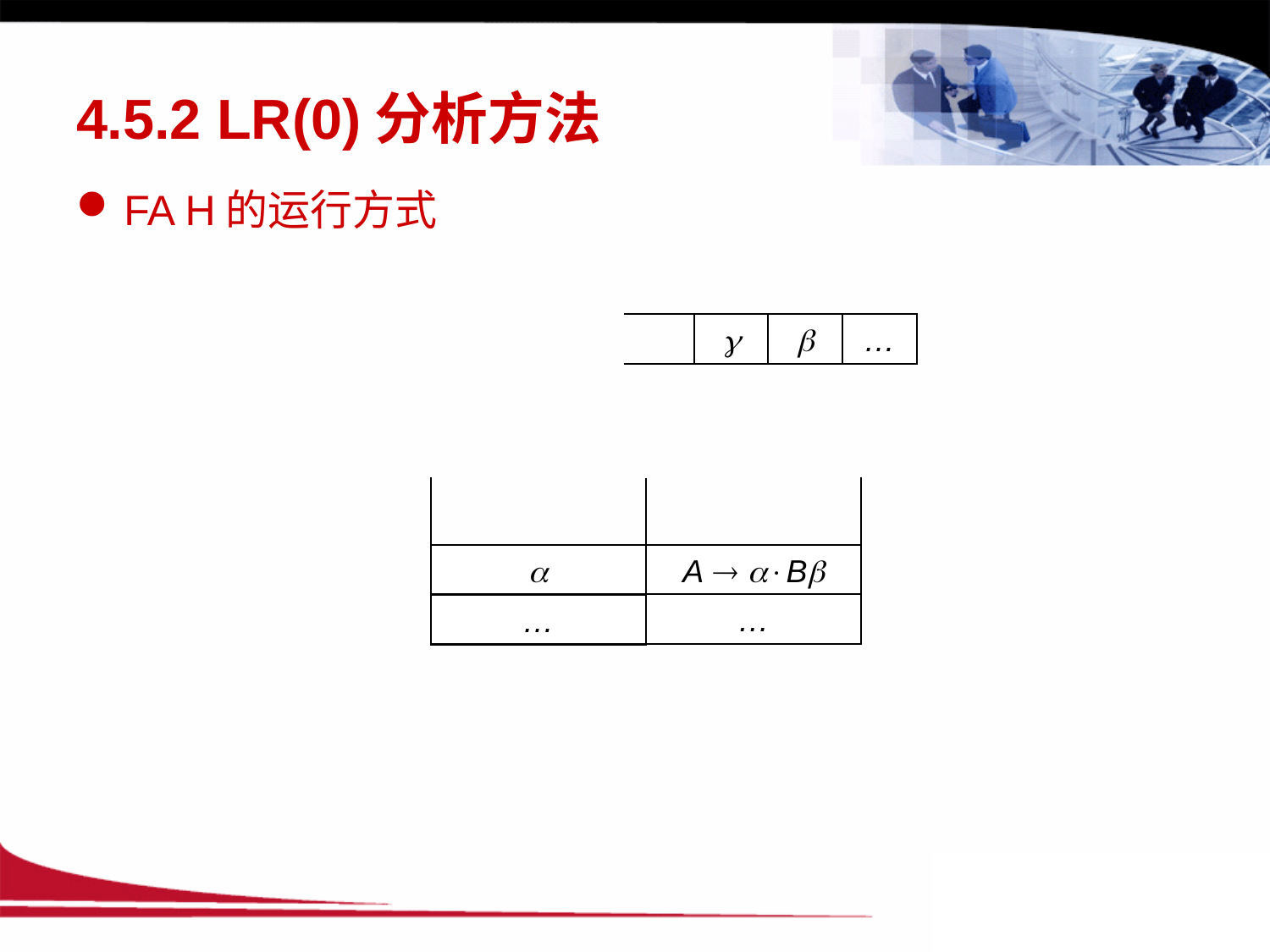

# 4.5.2 LR(0)分析方法
FA H的运行方式
γ
β
…
α
A → α⋅Bβ
…
…